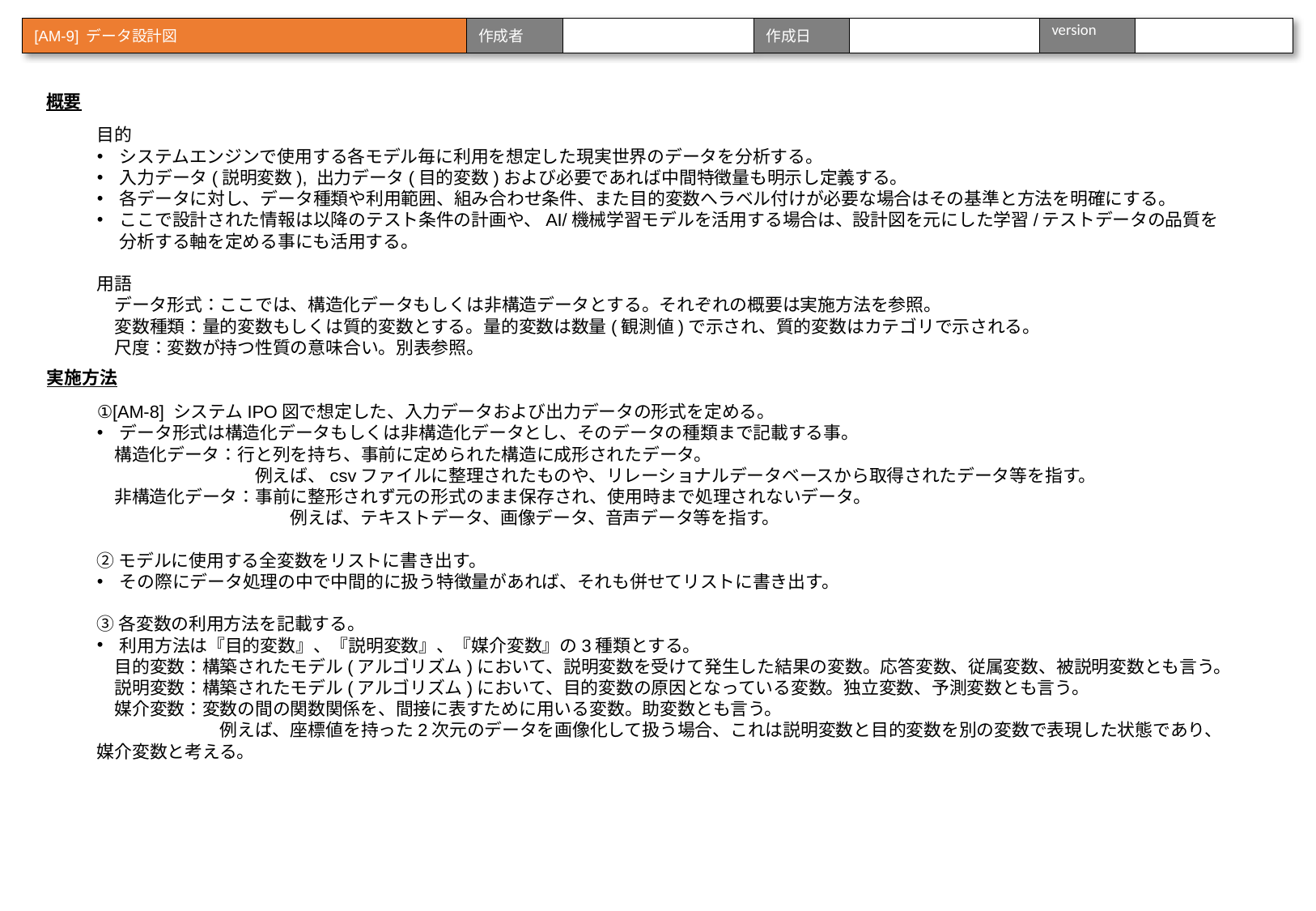

| [AM-9] データ設計図 | 作成者 |  | 作成日 |  | version |  |
| --- | --- | --- | --- | --- | --- | --- |
概要
目的
システムエンジンで使用する各モデル毎に利用を想定した現実世界のデータを分析する。
入力データ(説明変数), 出力データ(目的変数)および必要であれば中間特徴量も明示し定義する。
各データに対し、データ種類や利用範囲、組み合わせ条件、また目的変数へラベル付けが必要な場合はその基準と方法を明確にする。
ここで設計された情報は以降のテスト条件の計画や、AI/機械学習モデルを活用する場合は、設計図を元にした学習/テストデータの品質を分析する軸を定める事にも活用する。

用語
　データ形式：ここでは、構造化データもしくは非構造データとする。それぞれの概要は実施方法を参照。
　変数種類：量的変数もしくは質的変数とする。量的変数は数量(観測値)で示され、質的変数はカテゴリで示される。
　尺度：変数が持つ性質の意味合い。別表参照。
実施方法
①[AM-8] システムIPO図で想定した、入力データおよび出力データの形式を定める。
データ形式は構造化データもしくは非構造化データとし、そのデータの種類まで記載する事。
　構造化データ：行と列を持ち、事前に定められた構造に成形されたデータ。
　　　　　　　　　例えば、csvファイルに整理されたものや、リレーショナルデータベースから取得されたデータ等を指す。
　非構造化データ：事前に整形されず元の形式のまま保存され、使用時まで処理されないデータ。
　　　　　　　　　　　例えば、テキストデータ、画像データ、音声データ等を指す。

②モデルに使用する全変数をリストに書き出す。
その際にデータ処理の中で中間的に扱う特徴量があれば、それも併せてリストに書き出す。

③各変数の利用方法を記載する。
利用方法は『目的変数』、『説明変数』、『媒介変数』の3種類とする。
　目的変数：構築されたモデル(アルゴリズム)において、説明変数を受けて発生した結果の変数。応答変数、従属変数、被説明変数とも言う。
　説明変数：構築されたモデル(アルゴリズム)において、目的変数の原因となっている変数。独立変数、予測変数とも言う。
　媒介変数：変数の間の関数関係を、間接に表すために用いる変数。助変数とも言う。
　　　　　　　例えば、座標値を持った2次元のデータを画像化して扱う場合、これは説明変数と目的変数を別の変数で表現した状態であり、媒介変数と考える。